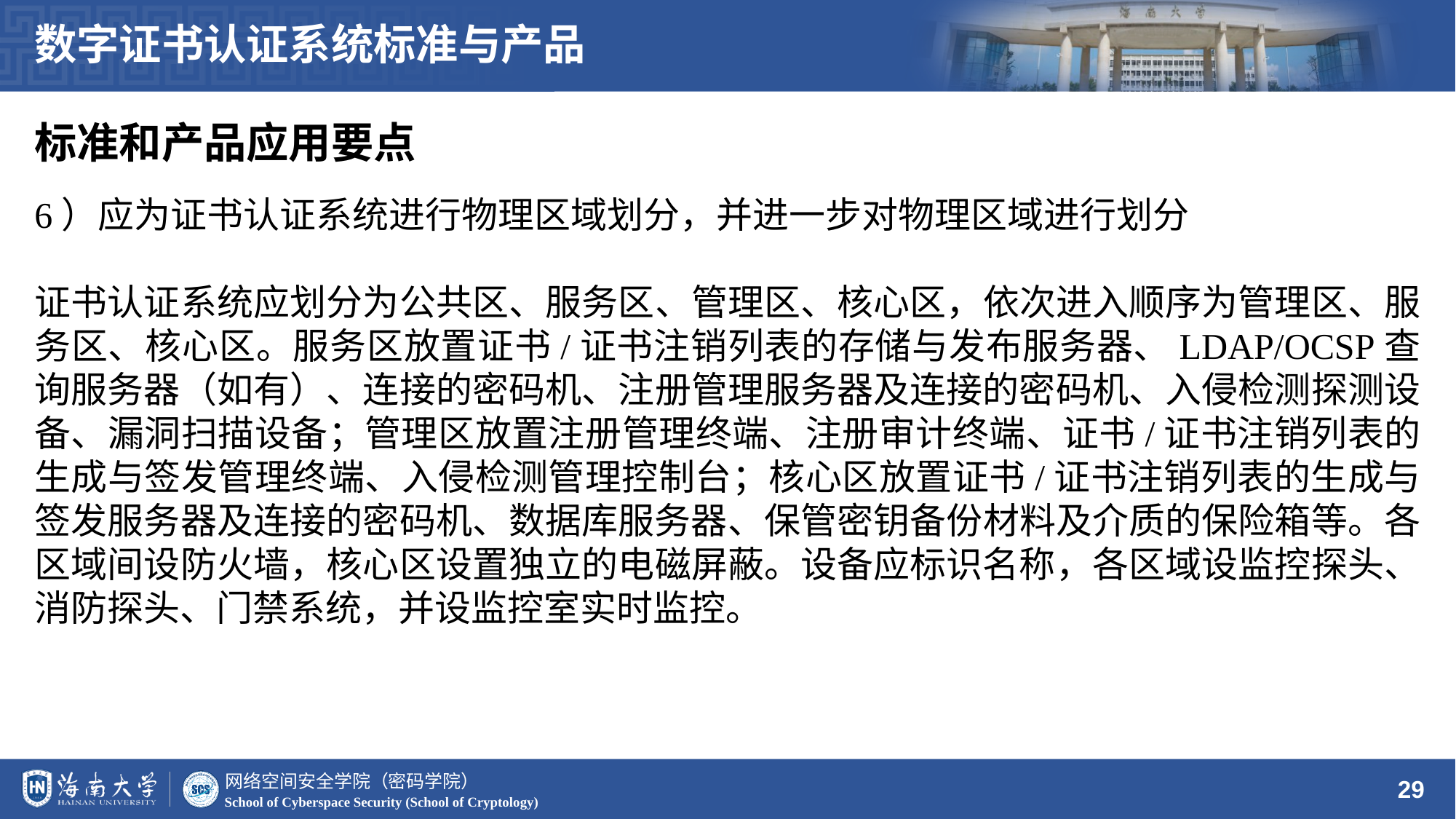

数字证书认证系统标准与产品
标准和产品应用要点
6）应为证书认证系统进行物理区域划分，并进一步对物理区域进行划分

证书认证系统应划分为公共区、服务区、管理区、核心区，依次进入顺序为管理区、服务区、核心区。服务区放置证书/证书注销列表的存储与发布服务器、LDAP/OCSP查询服务器（如有）、连接的密码机、注册管理服务器及连接的密码机、入侵检测探测设备、漏洞扫描设备；管理区放置注册管理终端、注册审计终端、证书/证书注销列表的生成与签发管理终端、入侵检测管理控制台；核心区放置证书/证书注销列表的生成与签发服务器及连接的密码机、数据库服务器、保管密钥备份材料及介质的保险箱等。各区域间设防火墙，核心区设置独立的电磁屏蔽。设备应标识名称，各区域设监控探头、消防探头、门禁系统，并设监控室实时监控。
29